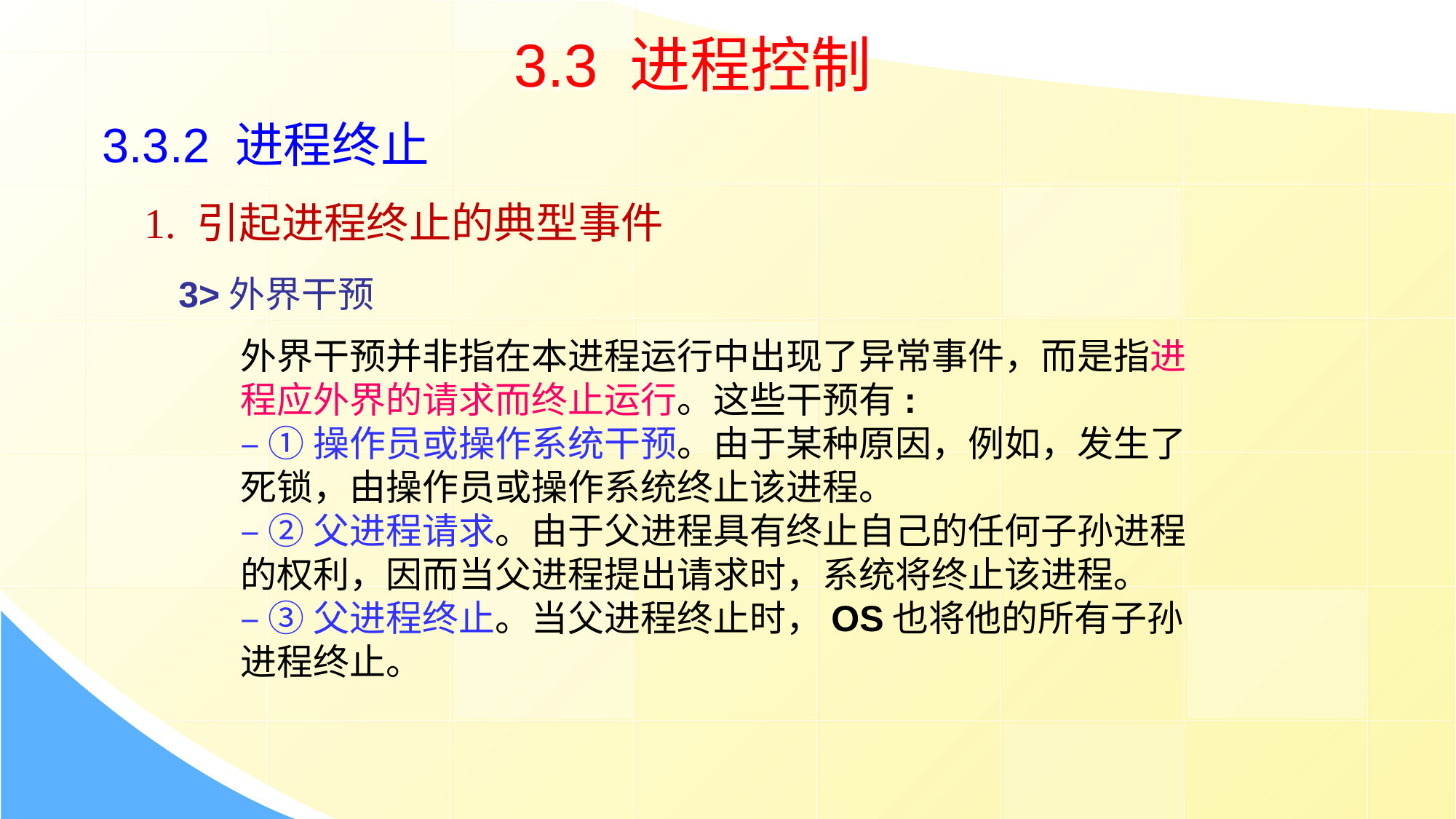

3.3 进程控制
3.3.2 进程终止
    1. 引起进程终止的典型事件
3>外界干预
外界干预并非指在本进程运行中出现了异常事件，而是指进程应外界的请求而终止运行。这些干预有:
– ①操作员或操作系统干预。由于某种原因，例如，发生了死锁，由操作员或操作系统终止该进程。
– ②父进程请求。由于父进程具有终止自己的任何子孙进程的权利，因而当父进程提出请求时，系统将终止该进程。
– ③父进程终止。当父进程终止时，OS也将他的所有子孙进程终止。